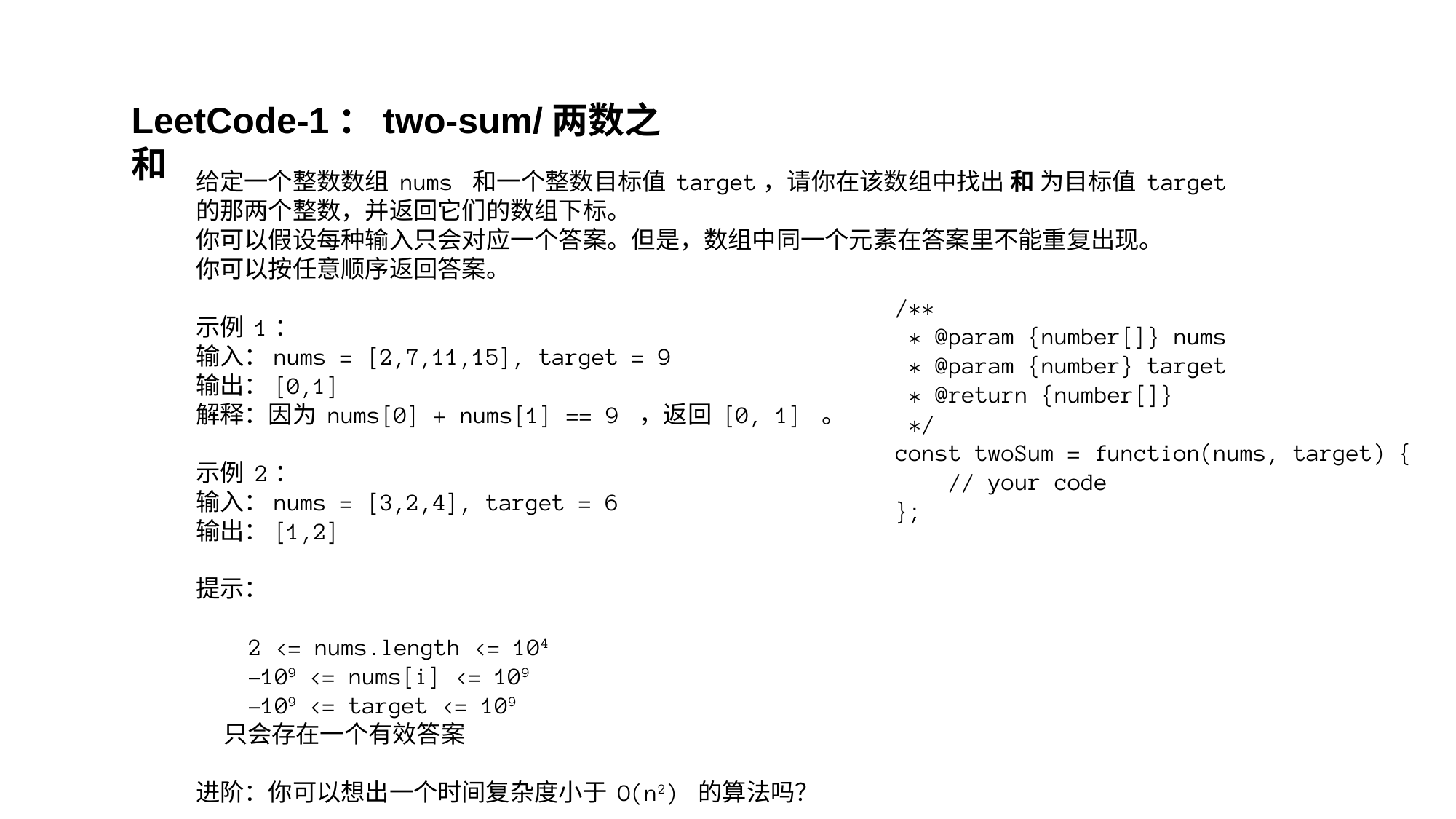

LeetCode-1：two-sum/两数之和
给定一个整数数组 nums 和一个整数目标值 target，请你在该数组中找出 和 为目标值 target 的那两个整数，并返回它们的数组下标。
你可以假设每种输入只会对应一个答案。但是，数组中同一个元素在答案里不能重复出现。
你可以按任意顺序返回答案。

示例 1：
输入：nums = [2,7,11,15], target = 9
输出：[0,1]
解释：因为 nums[0] + nums[1] == 9 ，返回 [0, 1] 。

示例 2：
输入：nums = [3,2,4], target = 6
输出：[1,2]

提示：

    2 <= nums.length <= 104
    -109 <= nums[i] <= 109
    -109 <= target <= 109
    只会存在一个有效答案

进阶：你可以想出一个时间复杂度小于 O(n2) 的算法吗？
/**
 * @param {number[]} nums
 * @param {number} target
 * @return {number[]}
 */
const twoSum = function(nums, target) {
    // your code
};